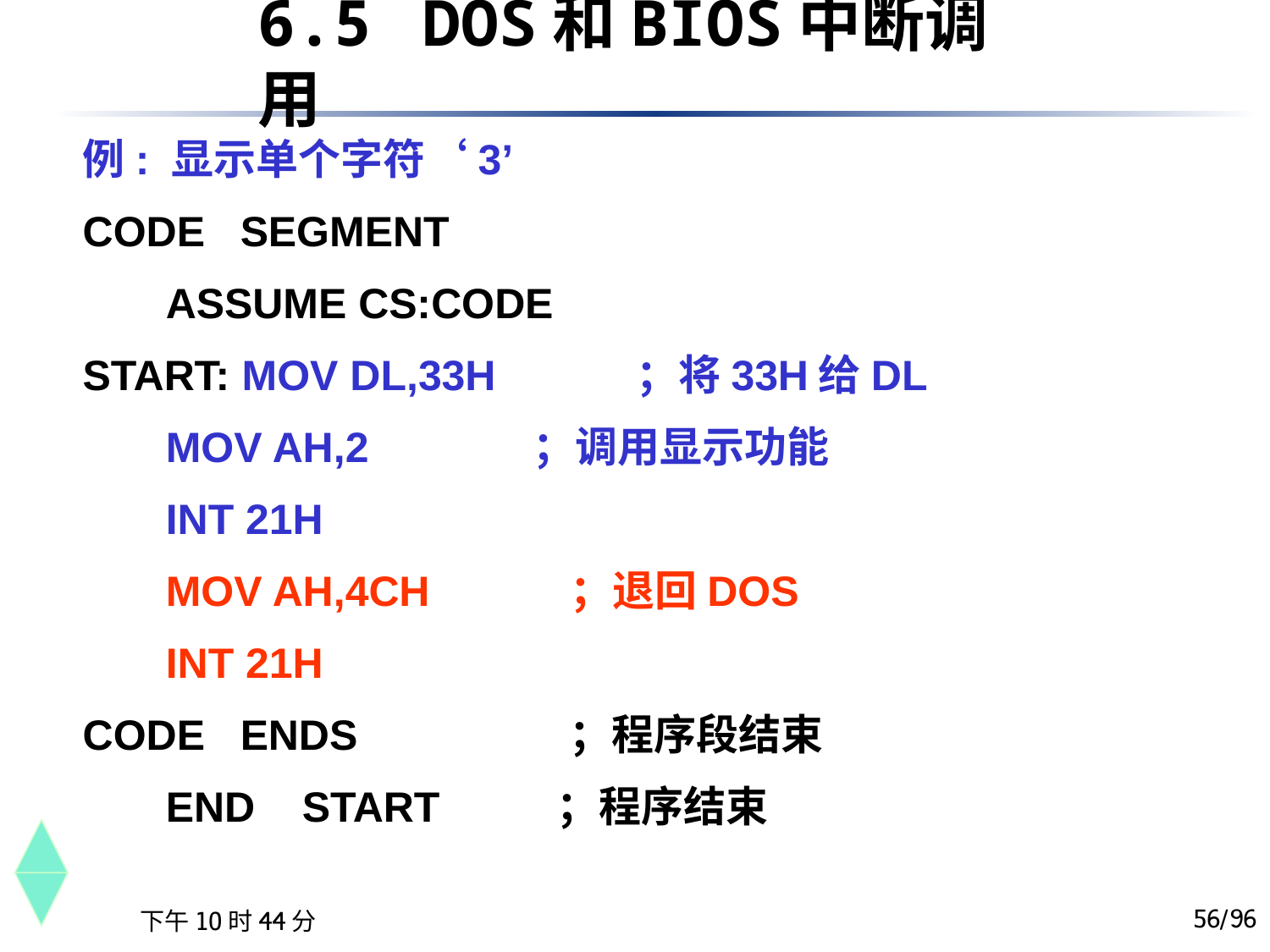

6.5	 DOS和BIOS中断调用
例: 显示单个字符‘3’
CODE   SEGMENT
       ASSUME CS:CODE
START: MOV DL,33H           ；将33H给DL
       MOV AH,2             ；调用显示功能
       INT 21H
       MOV AH,4CH           ；退回DOS
       INT 21H
CODE   ENDS                 ；程序段结束
       END    START         ；程序结束
56/96
下午10时44分